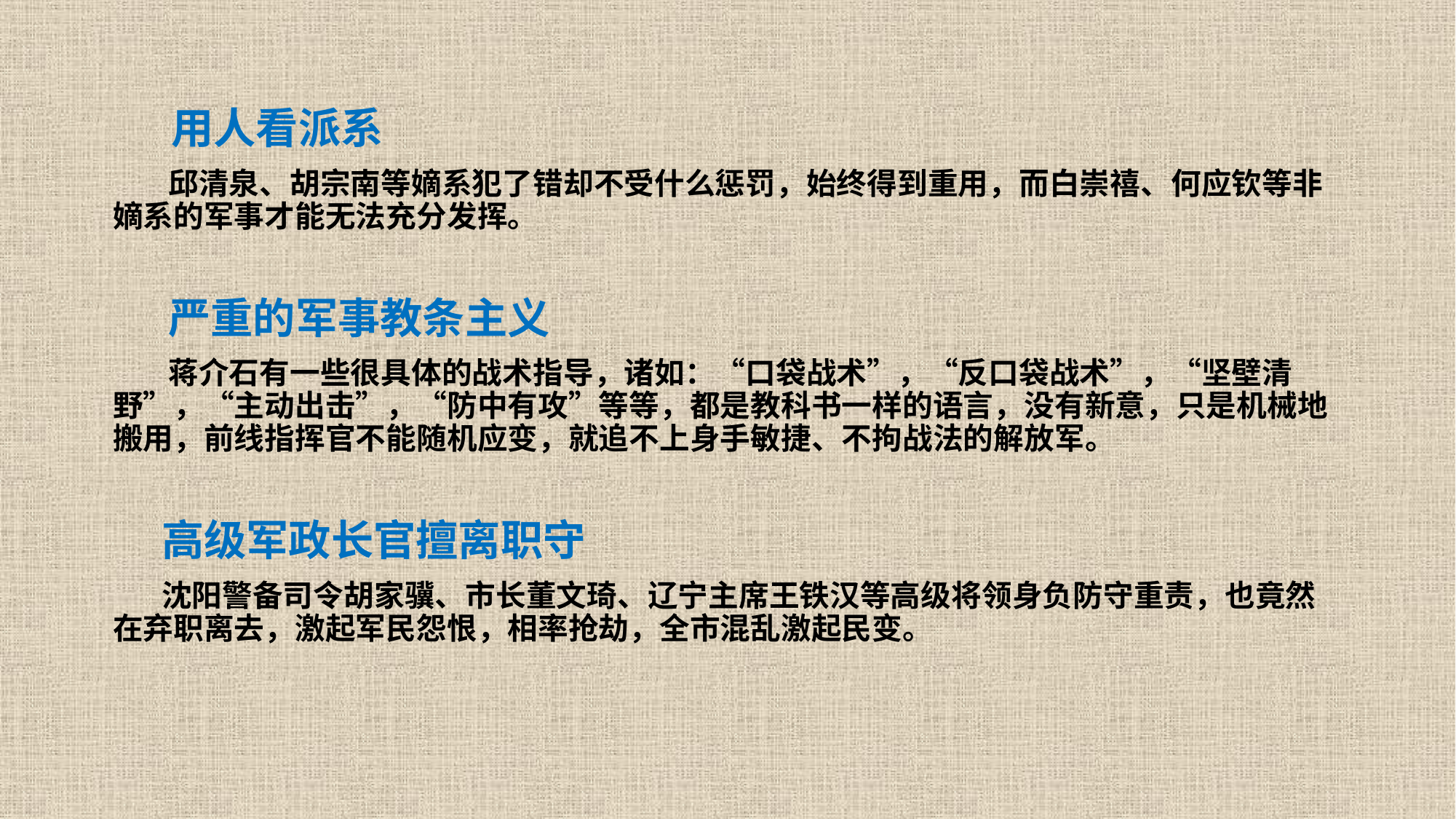

用人看派系
       邱清泉、胡宗南等嫡系犯了错却不受什么惩罚，始终得到重用，而白崇禧、何应钦等非嫡系的军事才能无法充分发挥。

       严重的军事教条主义
       蒋介石有一些很具体的战术指导，诸如：“口袋战术”，“反口袋战术”，“坚壁清野”，“主动出击”，“防中有攻”等等，都是教科书一样的语言，没有新意，只是机械地搬用，前线指挥官不能随机应变，就追不上身手敏捷、不拘战法的解放军。

      高级军政长官擅离职守
      沈阳警备司令胡家骥、市长董文琦、辽宁主席王铁汉等高级将领身负防守重责，也竟然在弃职离去，激起军民怨恨，相率抢劫，全市混乱激起民变。